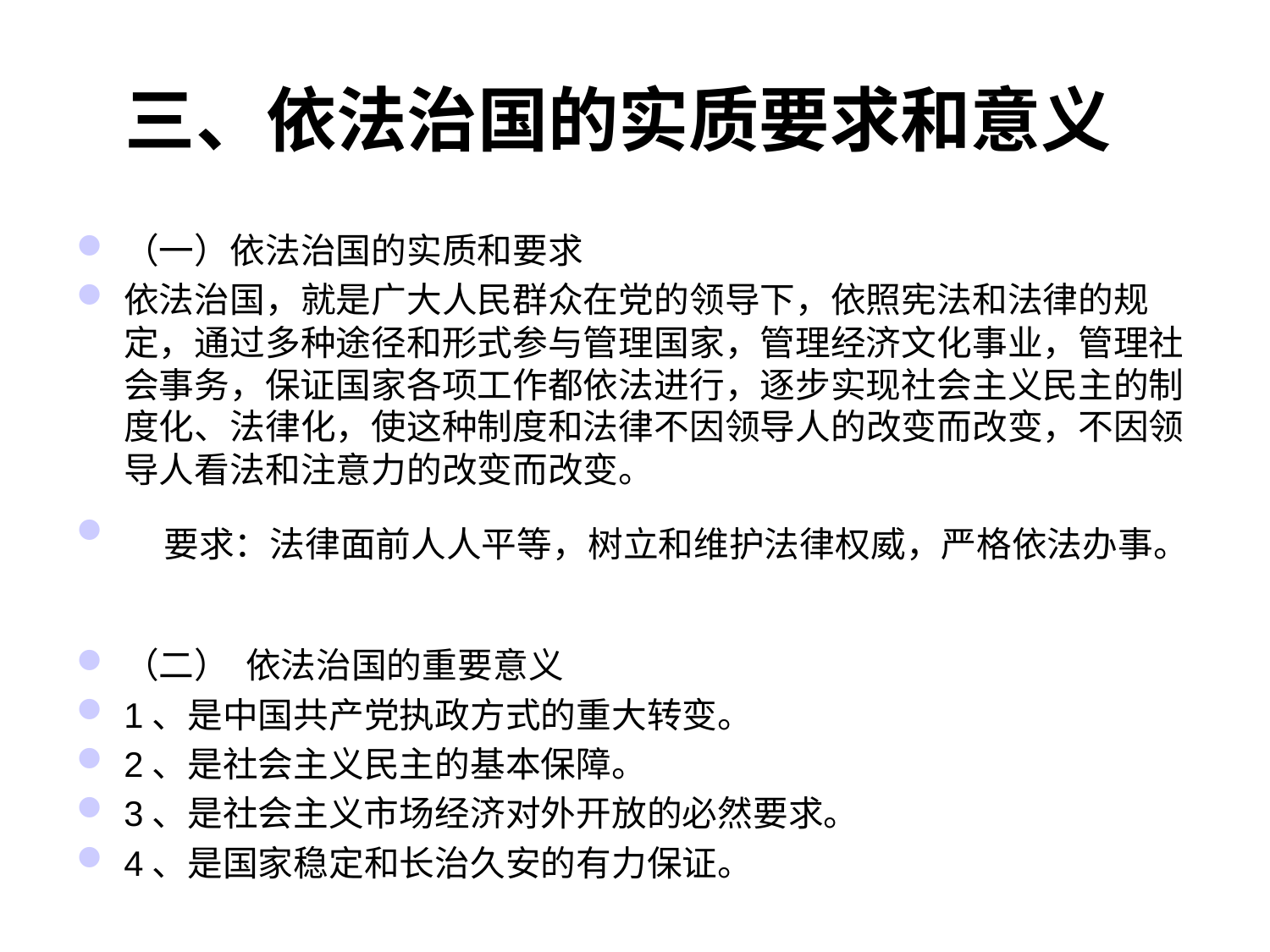

# 三、依法治国的实质要求和意义
（一）依法治国的实质和要求
依法治国，就是广大人民群众在党的领导下，依照宪法和法律的规定，通过多种途径和形式参与管理国家，管理经济文化事业，管理社会事务，保证国家各项工作都依法进行，逐步实现社会主义民主的制度化、法律化，使这种制度和法律不因领导人的改变而改变，不因领导人看法和注意力的改变而改变。
    要求：法律面前人人平等，树立和维护法律权威，严格依法办事。
（二）  依法治国的重要意义
1、是中国共产党执政方式的重大转变。
2、是社会主义民主的基本保障。
3、是社会主义市场经济对外开放的必然要求。
4、是国家稳定和长治久安的有力保证。